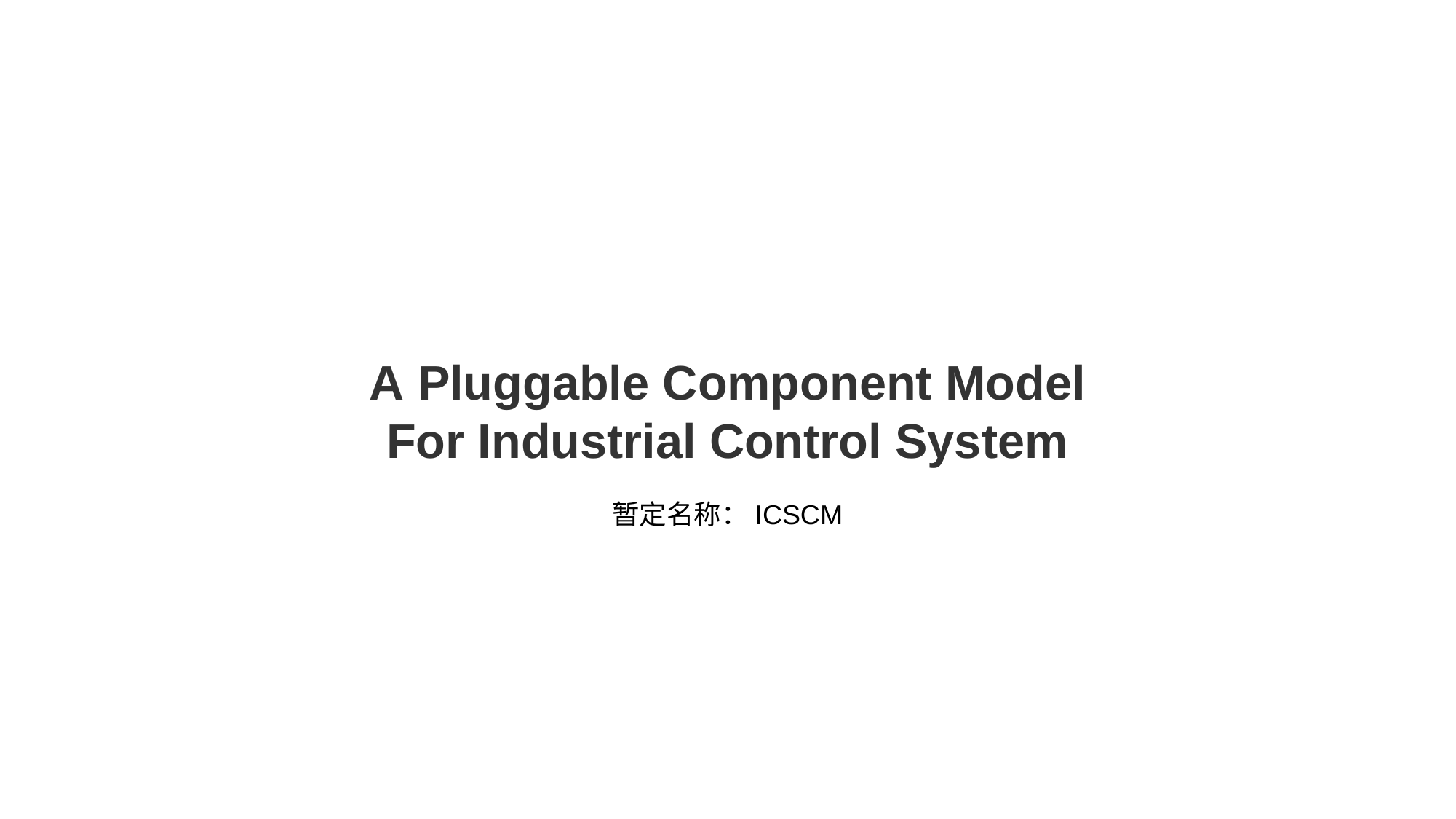

A Pluggable Component Model
For Industrial Control System
暂定名称：ICSCM